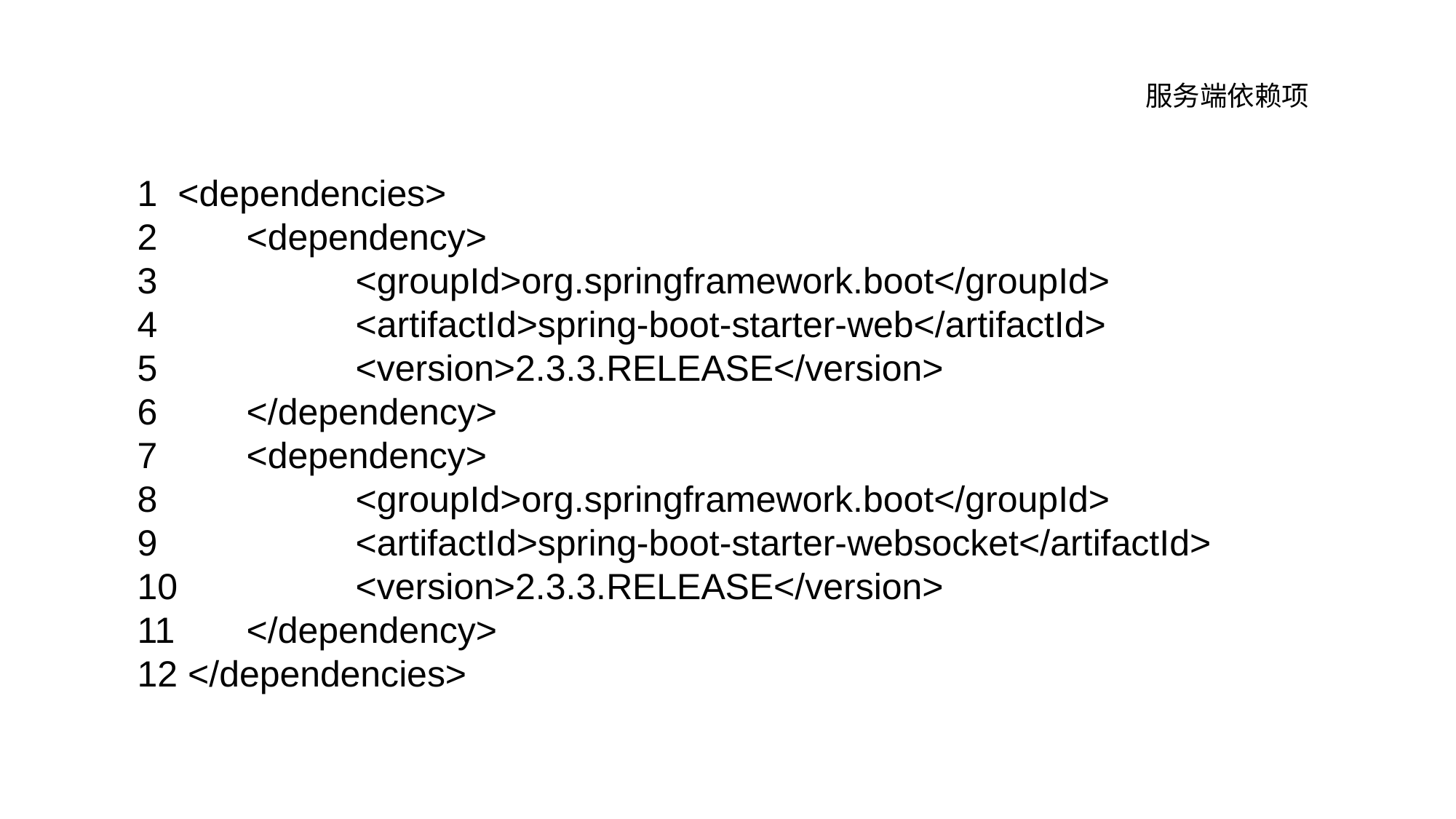

服务端依赖项
1  <dependencies>
2  	<dependency>
3  		<groupId>org.springframework.boot</groupId>
4  		<artifactId>spring-boot-starter-web</artifactId>
5  		<version>2.3.3.RELEASE</version>
6  	</dependency>
7  	<dependency>
8  		<groupId>org.springframework.boot</groupId>
9  		<artifactId>spring-boot-starter-websocket</artifactId>
10 		<version>2.3.3.RELEASE</version>
11 	</dependency>
12 </dependencies>